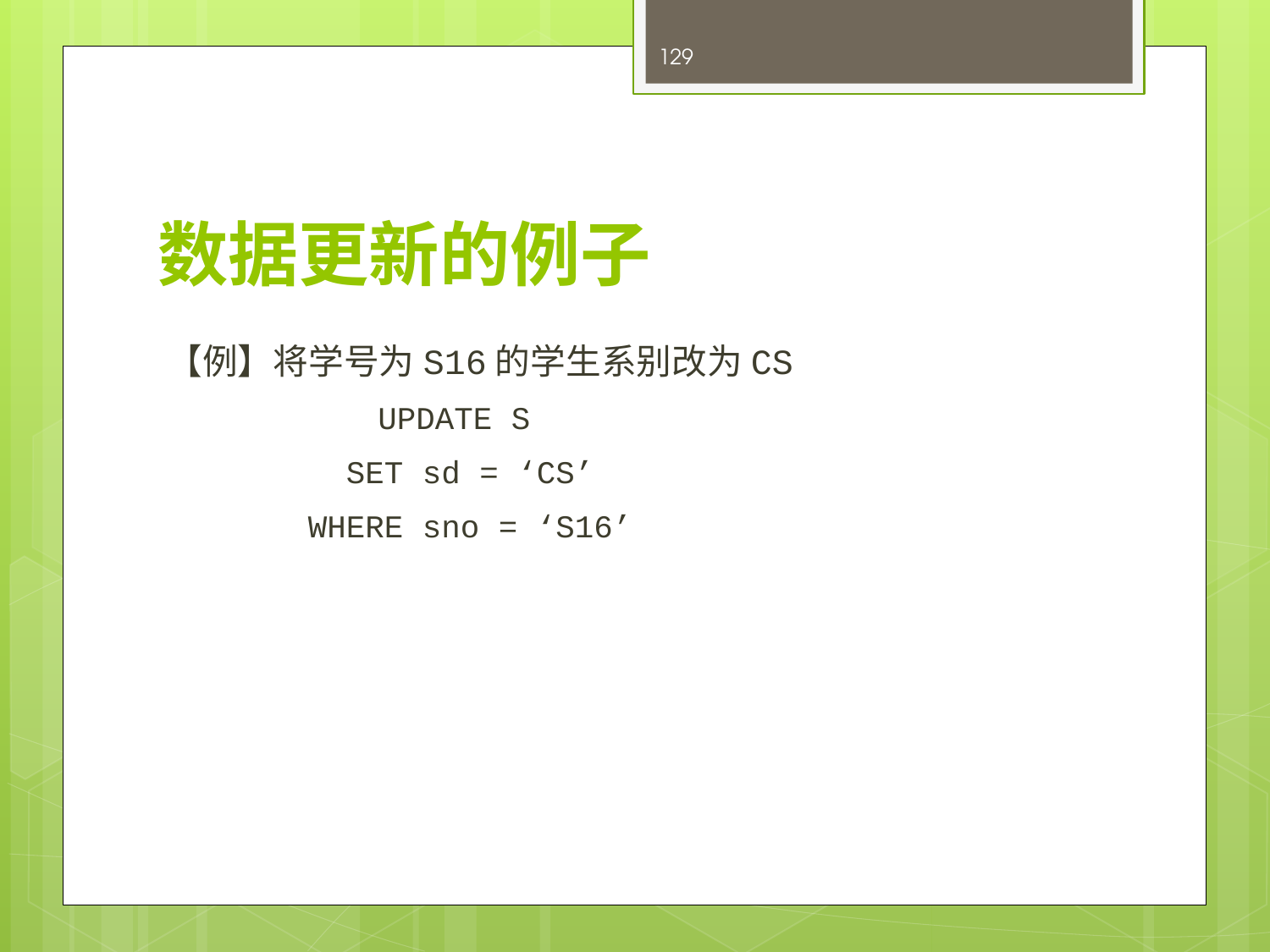

129
# 数据更新的例子
【例】将学号为S16的学生系别改为CS
	UPDATE S
     SET sd = ‘CS’
   WHERE sno = ‘S16’